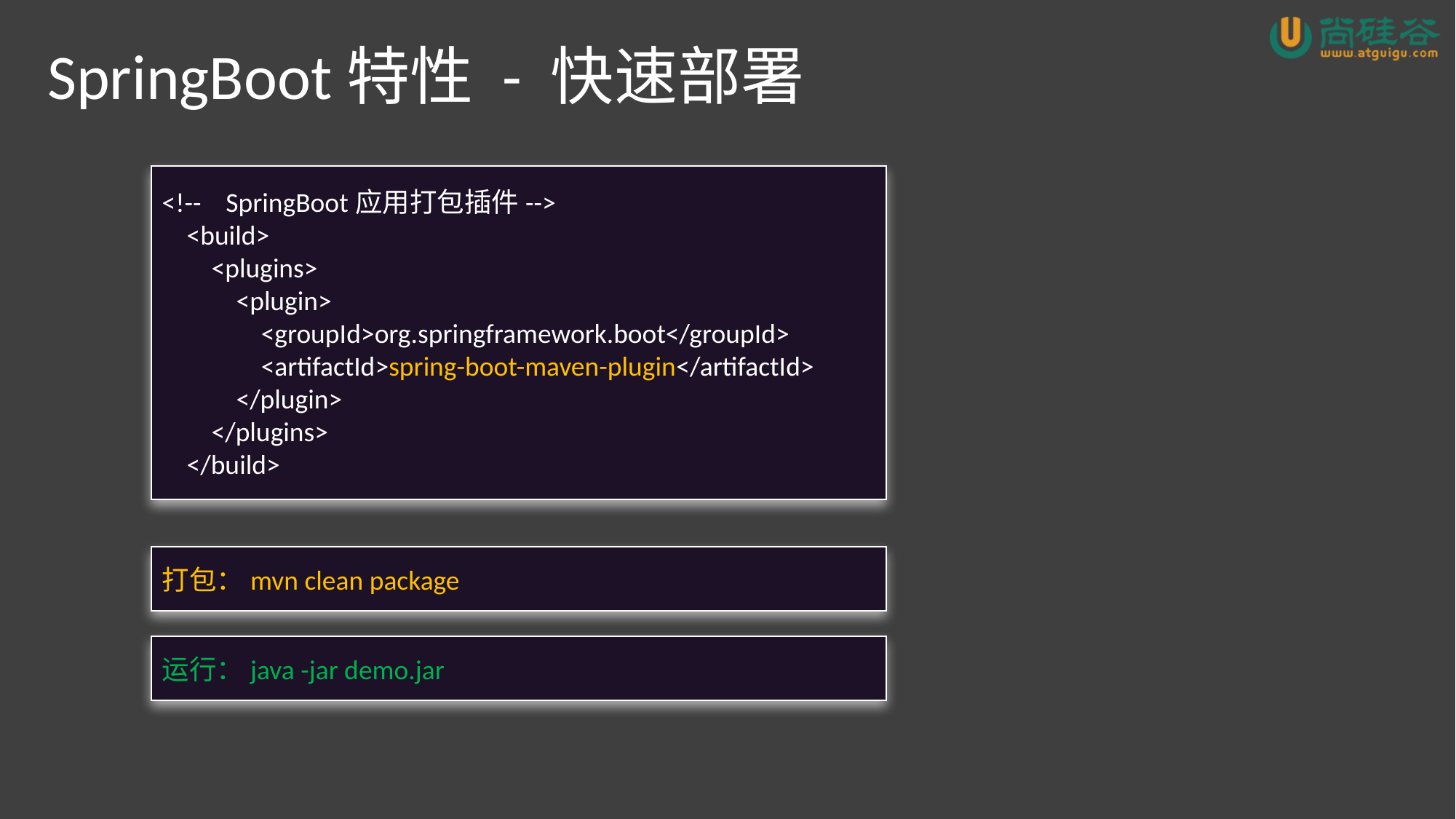

# SpringBoot特性 - 快速部署
<!--    SpringBoot应用打包插件-->
    <build>
        <plugins>
            <plugin>
                <groupId>org.springframework.boot</groupId>
                <artifactId>spring-boot-maven-plugin</artifactId>
            </plugin>
        </plugins>
    </build>
打包：mvn clean package
运行：java -jar demo.jar